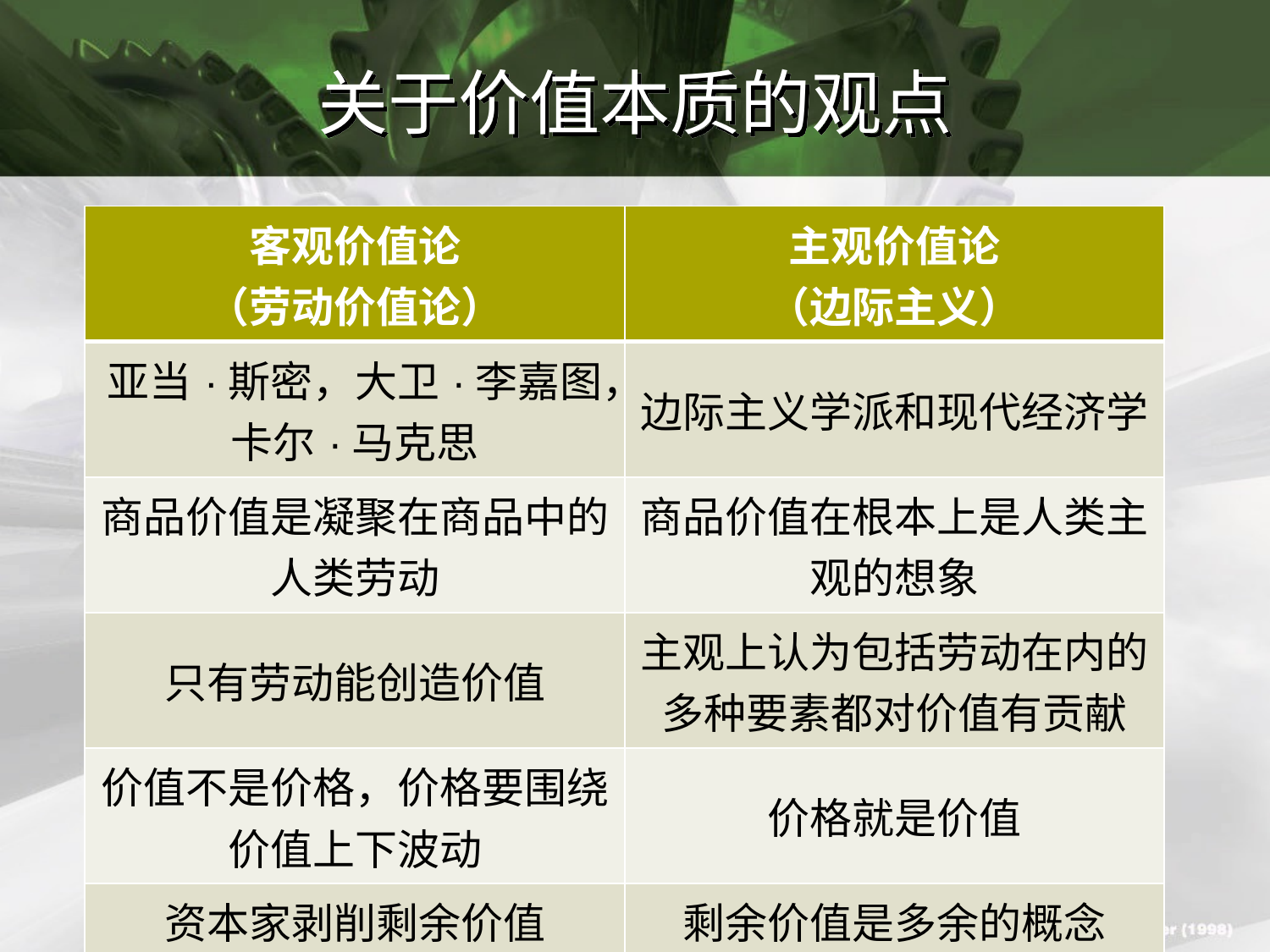

# 关于价值本质的观点
| 客观价值论 （劳动价值论） | 主观价值论 （边际主义） |
| --- | --- |
| 亚当·斯密，大卫·李嘉图，卡尔·马克思 | 边际主义学派和现代经济学 |
| 商品价值是凝聚在商品中的人类劳动 | 商品价值在根本上是人类主观的想象 |
| 只有劳动能创造价值 | 主观上认为包括劳动在内的多种要素都对价值有贡献 |
| 价值不是价格，价格要围绕价值上下波动 | 价格就是价值 |
| 资本家剥削剩余价值 | 剩余价值是多余的概念 |
| 难以证伪 | 可以构建用事实检验的模型 |